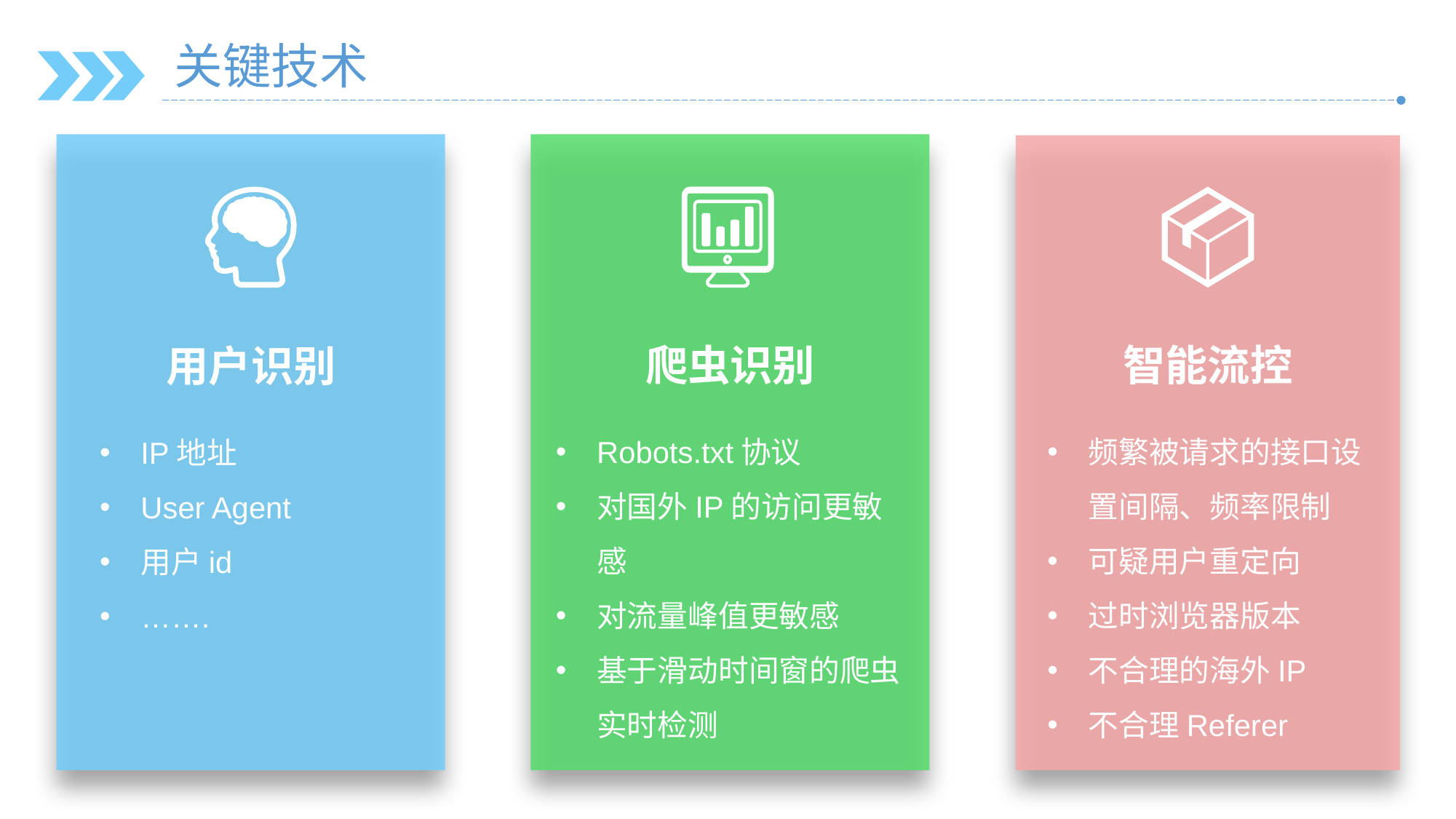

关键技术

智能流控
爬虫识别
用户识别
Robots.txt协议
对国外IP的访问更敏感
对流量峰值更敏感
基于滑动时间窗的爬虫实时检测
频繁被请求的接口设置间隔、频率限制
可疑用户重定向
过时浏览器版本
不合理的海外IP
不合理Referer

IP地址
User Agent
用户id
…….